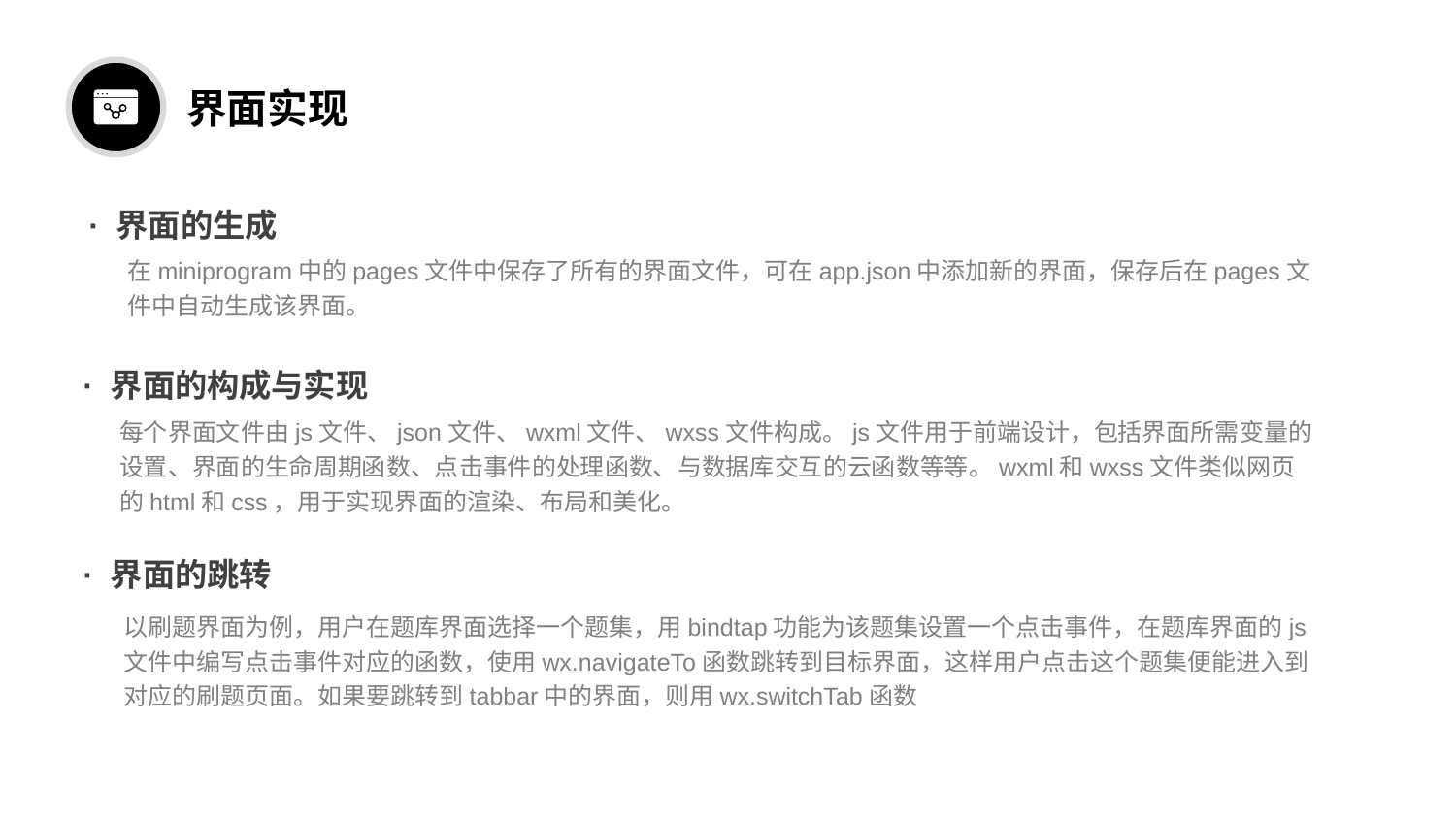

界面实现

· 界面的生成
在miniprogram中的pages文件中保存了所有的界面文件，可在app.json中添加新的界面，保存后在pages文件中自动生成该界面。
· 界面的构成与实现
每个界面文件由js文件、json文件、wxml文件、wxss文件构成。js文件用于前端设计，包括界面所需变量的设置、界面的生命周期函数、点击事件的处理函数、与数据库交互的云函数等等。wxml和wxss文件类似网页的html和css，用于实现界面的渲染、布局和美化。
· 界面的跳转
以刷题界面为例，用户在题库界面选择一个题集，用bindtap功能为该题集设置一个点击事件，在题库界面的js文件中编写点击事件对应的函数，使用wx.navigateTo函数跳转到目标界面，这样用户点击这个题集便能进入到对应的刷题页面。如果要跳转到tabbar中的界面，则用wx.switchTab函数